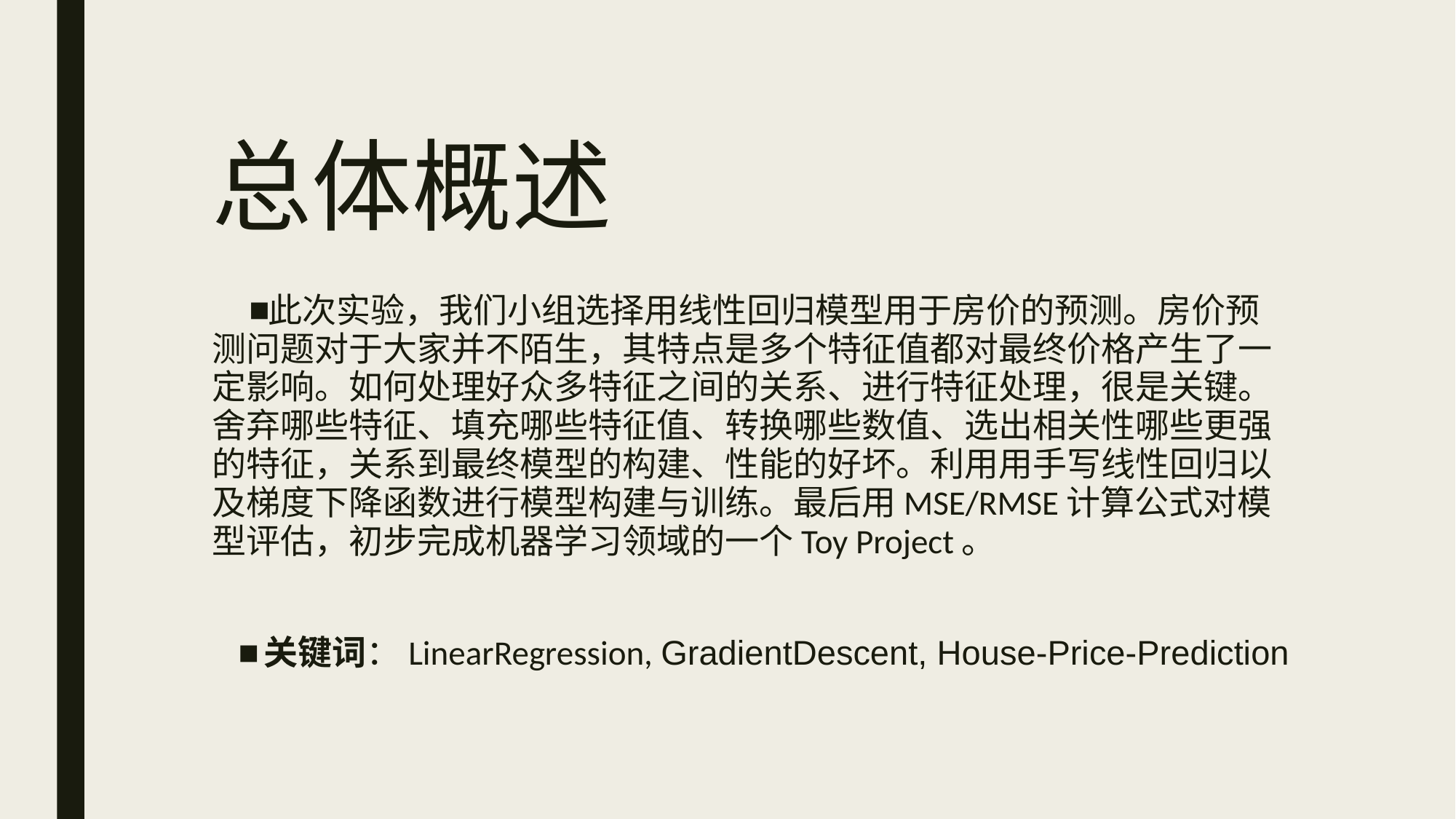

# 总体概述
此次实验，我们小组选择用线性回归模型用于房价的预测。房价预测问题对于大家并不陌生，其特点是多个特征值都对最终价格产生了一定影响。如何处理好众多特征之间的关系、进行特征处理，很是关键。舍弃哪些特征、填充哪些特征值、转换哪些数值、选出相关性哪些更强的特征，关系到最终模型的构建、性能的好坏。利用用手写线性回归以及梯度下降函数进行模型构建与训练。最后用MSE/RMSE计算公式对模型评估，初步完成机器学习领域的一个Toy Project。

关键词：LinearRegression, GradientDescent, House-Price-Prediction